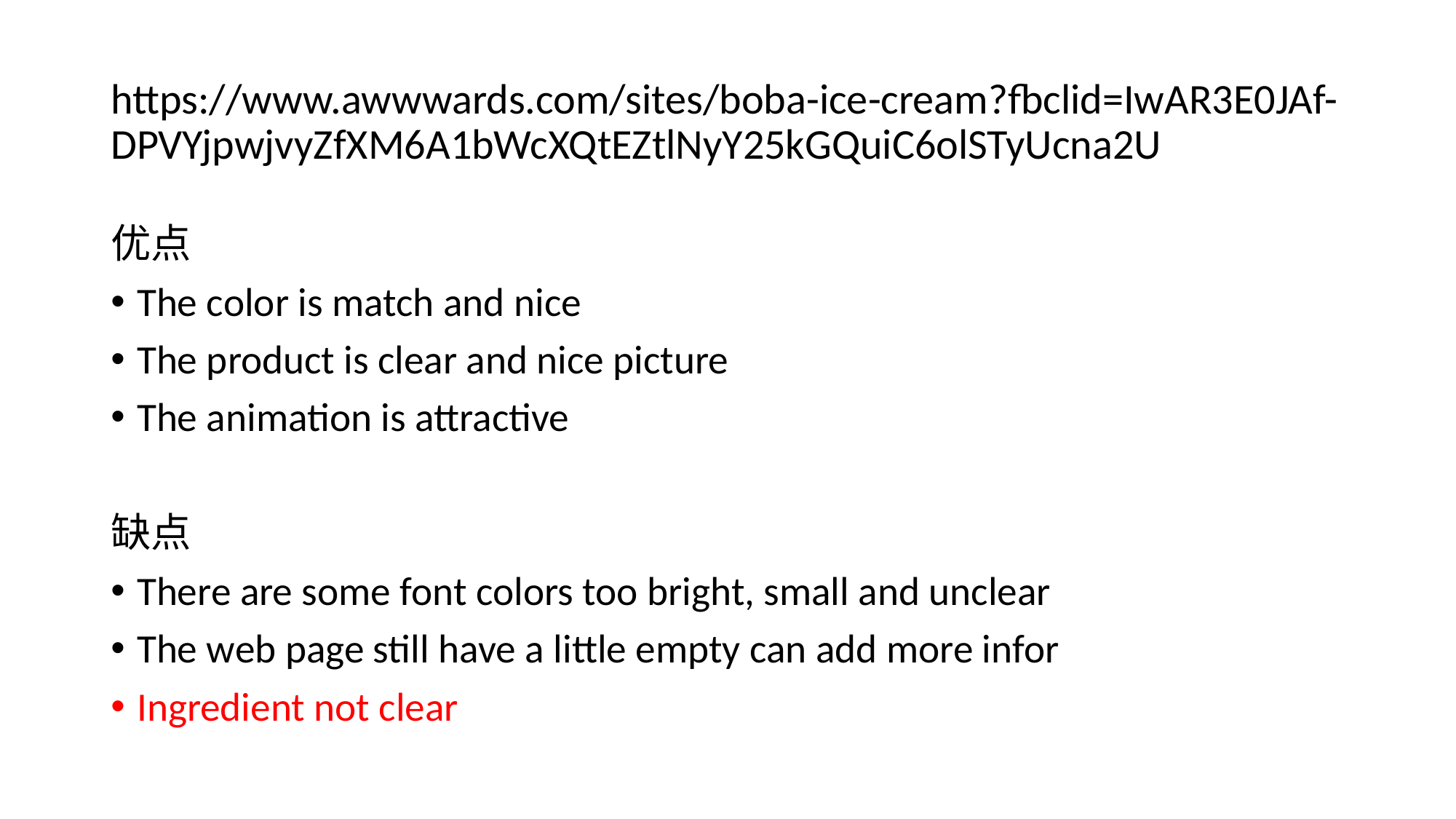

# https://www.awwwards.com/sites/boba-ice-cream?fbclid=IwAR3E0JAf-DPVYjpwjvyZfXM6A1bWcXQtEZtlNyY25kGQuiC6olSTyUcna2U
优点
The color is match and nice
The product is clear and nice picture
The animation is attractive

缺点
There are some font colors too bright, small and unclear
The web page still have a little empty can add more infor
Ingredient not clear